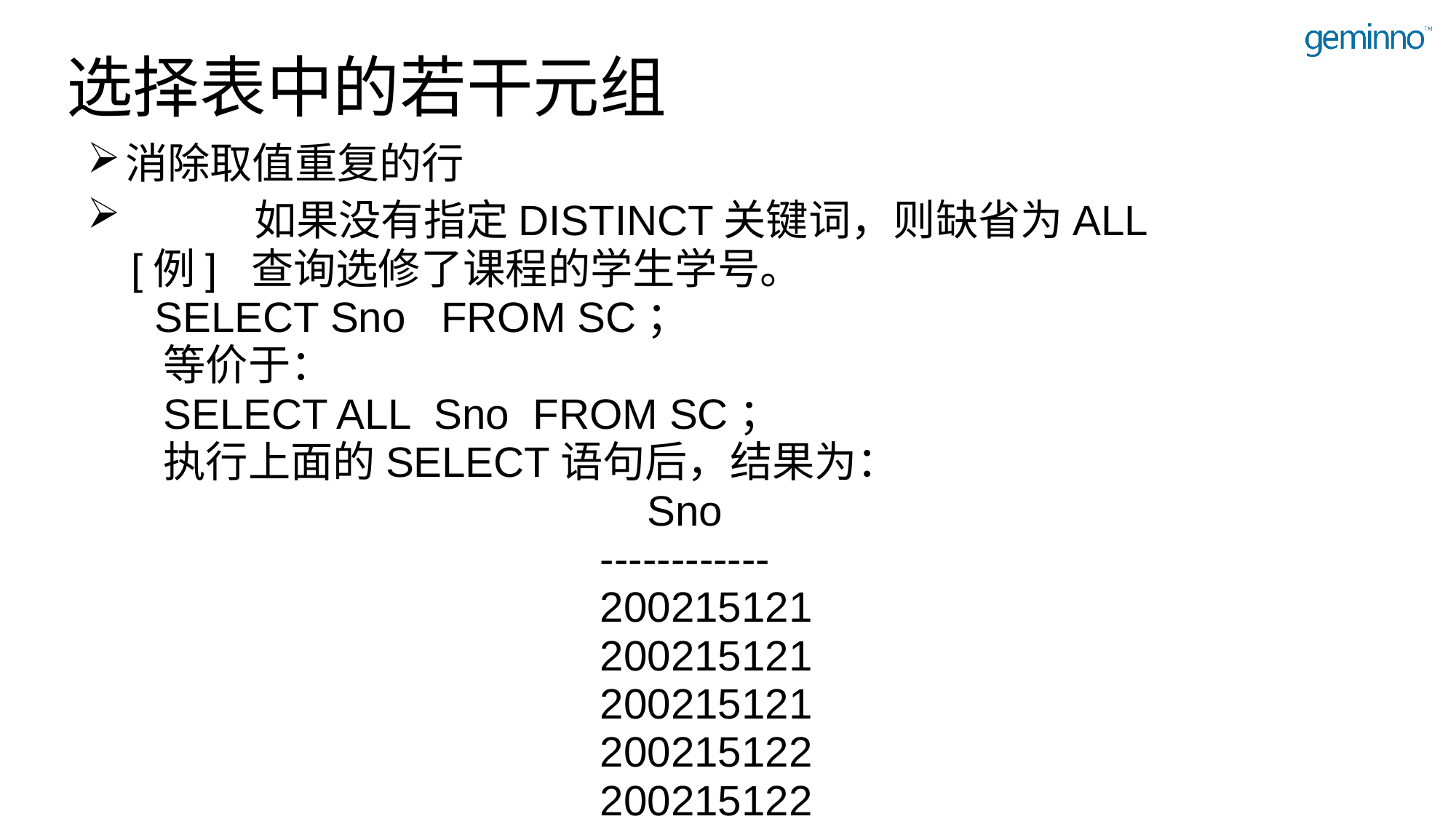

# 选择表中的若干元组
消除取值重复的行
	 如果没有指定DISTINCT关键词，则缺省为ALL
[例]  查询选修了课程的学生学号。
  SELECT Sno   FROM SC；
	等价于：
	SELECT ALL  Sno  FROM SC；
	执行上面的SELECT语句后，结果为：
					    Sno
					------------
					200215121
					200215121
					200215121
					200215122
					200215122